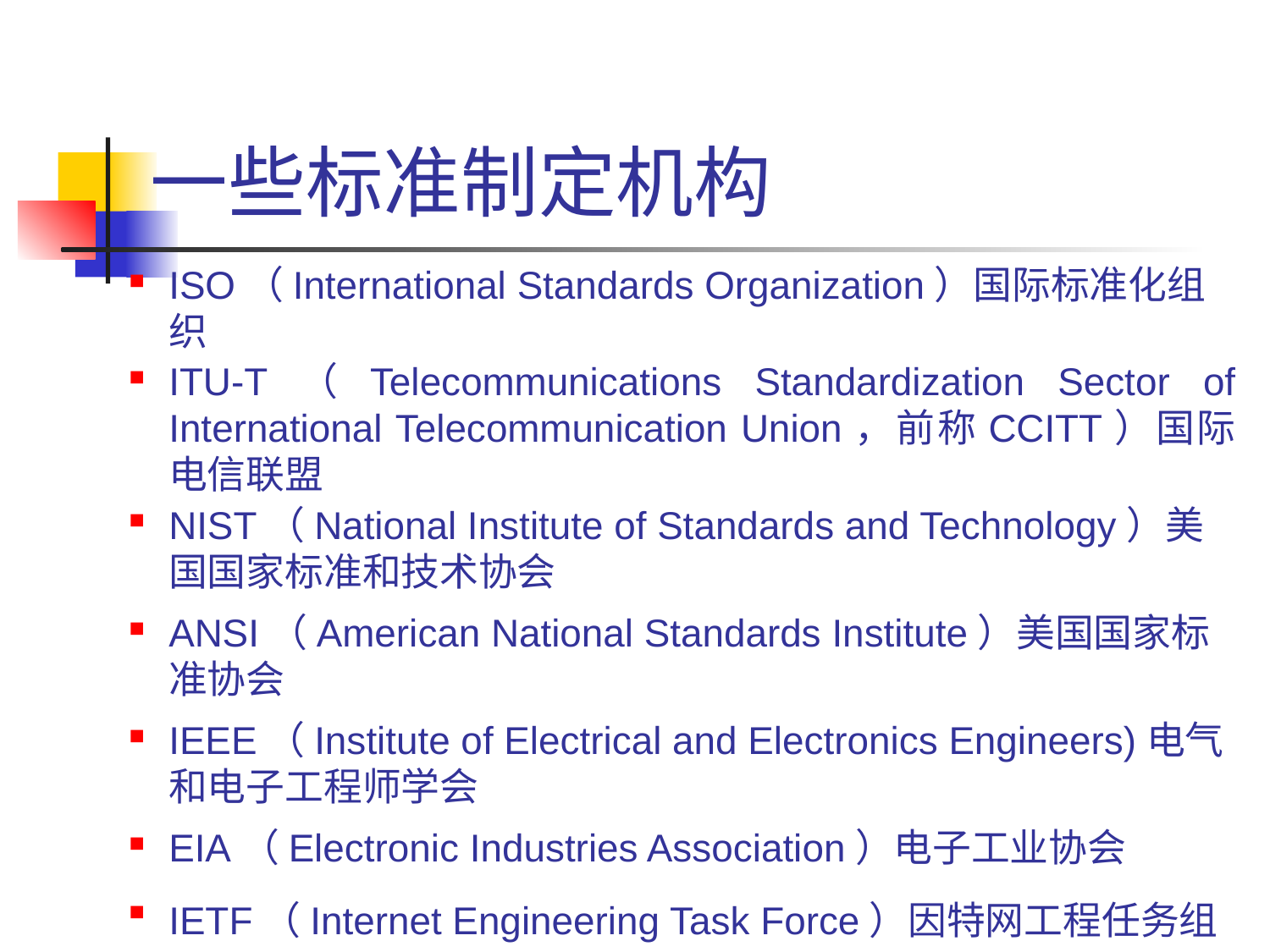

# 一些标准制定机构

ISO（International Standards Organization）国际标准化组织
ITU-T（Telecommunications Standardization Sector of International Telecommunication Union，前称CCITT）国际电信联盟
NIST（National Institute of Standards and Technology）美国国家标准和技术协会
ANSI（American National Standards Institute）美国国家标准协会
IEEE（Institute of Electrical and Electronics Engineers)电气和电子工程师学会
EIA（Electronic Industries Association）电子工业协会
IETF（Internet Engineering Task Force）因特网工程任务组